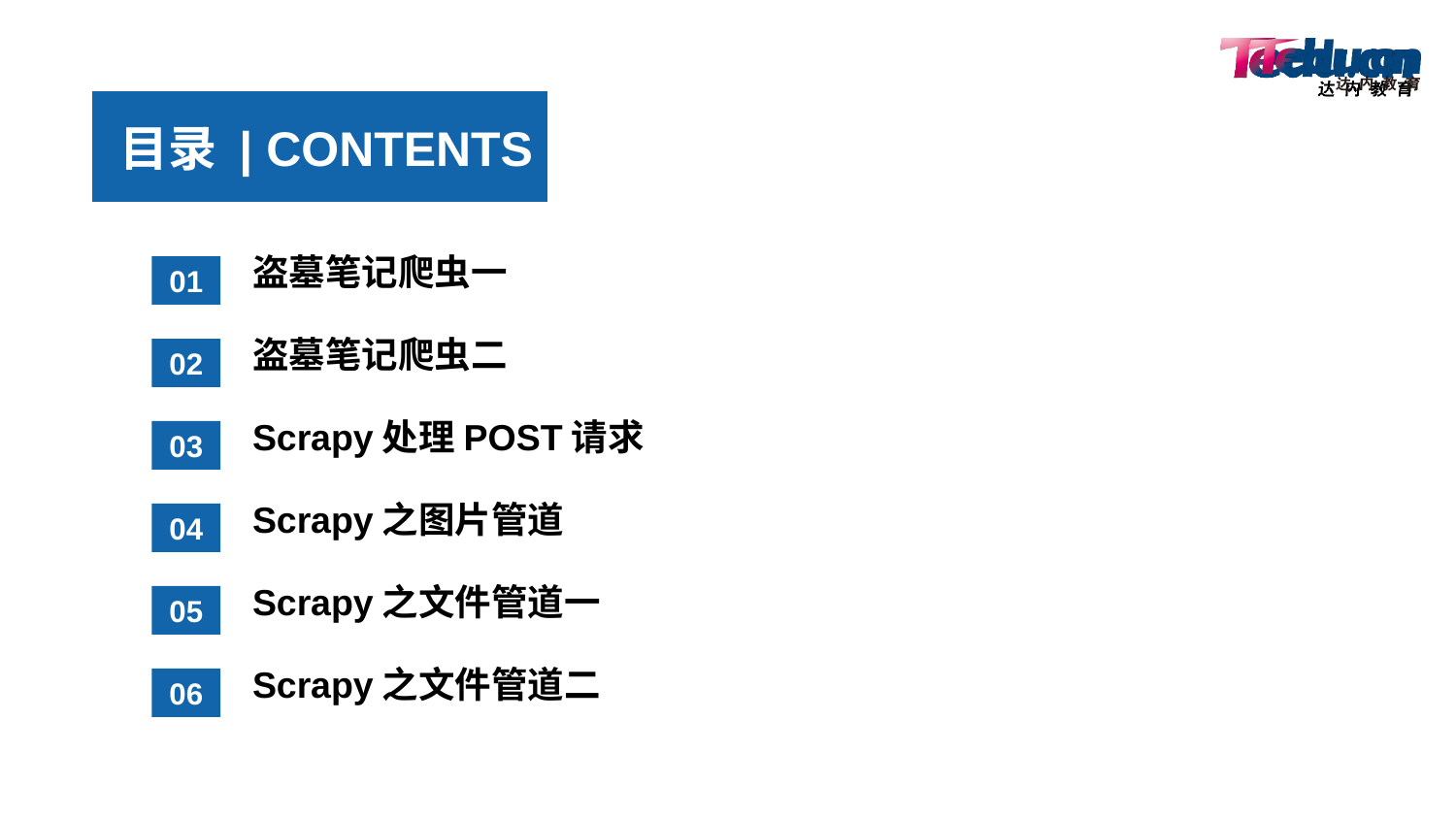

盗墓笔记爬虫一
盗墓笔记爬虫二
Scrapy处理POST请求
Scrapy之图片管道
Scrapy之文件管道一
Scrapy之文件管道二